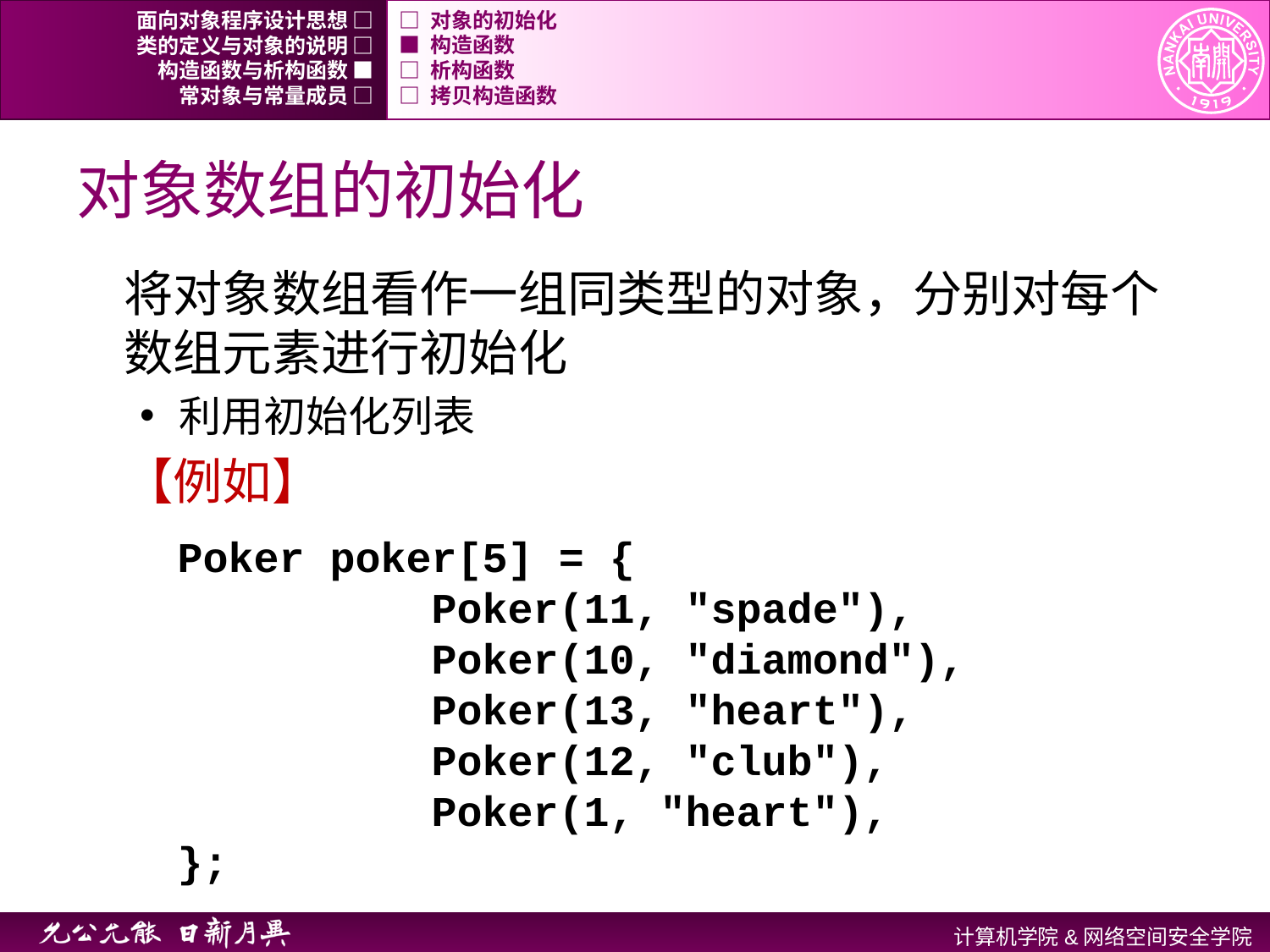

面向对象程序设计思想 □
□ 对象的初始化
类的定义与对象的说明 □
■ 构造函数
构造函数与析构函数 ■
□ 析构函数
常对象与常量成员 □

□ 拷贝构造函数
# 对象数组的初始化
将对象数组看作一组同类型的对象，分别对每个数组元素进行初始化
利用初始化列表
【例如】
Poker poker[5] = {
		Poker(11, "spade"),
		Poker(10, "diamond"),
		Poker(13, "heart"),
		Poker(12, "club"),
		Poker(1, "heart"),
};